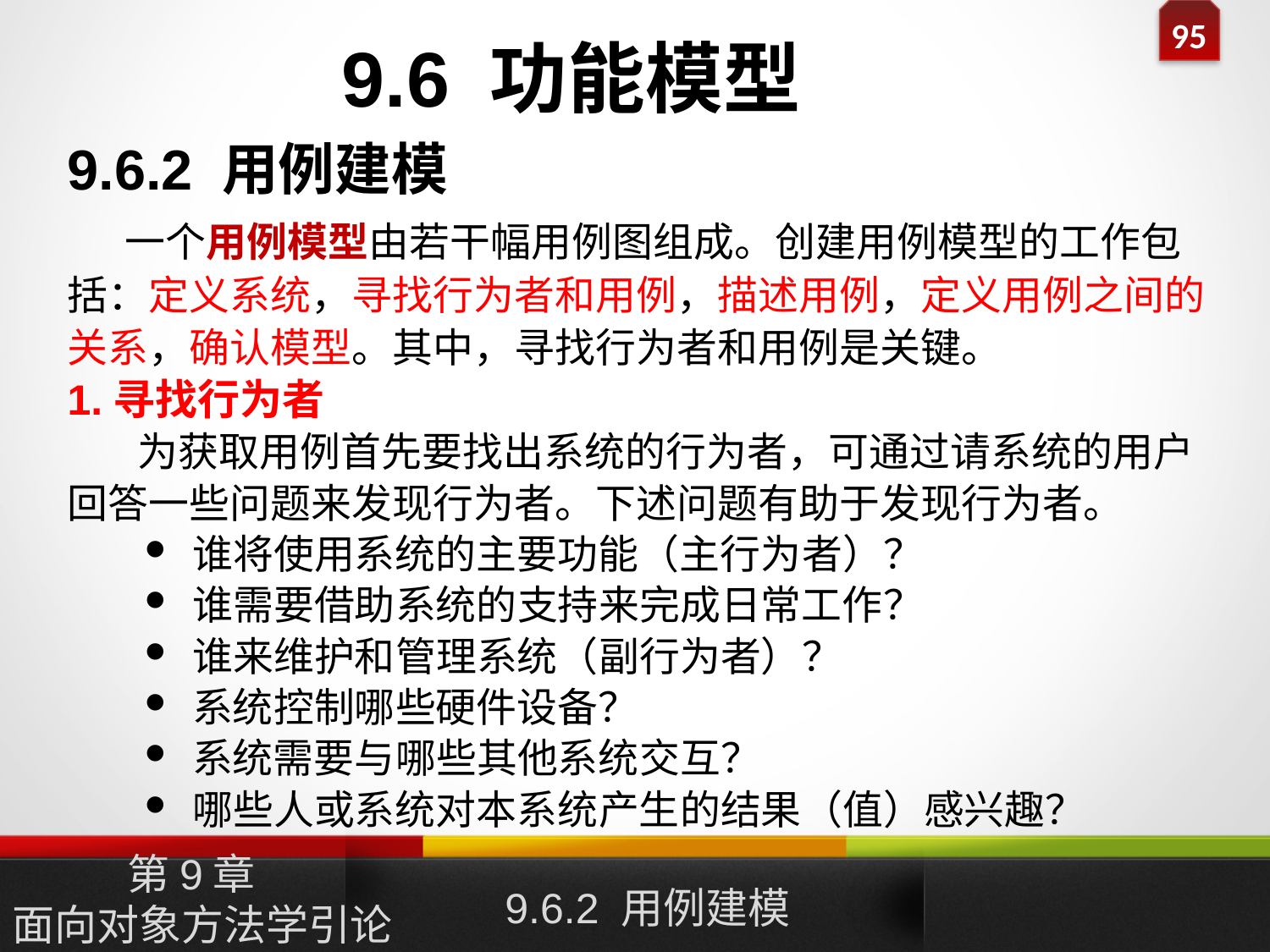

9.6 功能模型
9.6.2 用例建模
     一个用例模型由若干幅用例图组成。创建用例模型的工作包括：定义系统，寻找行为者和用例，描述用例，定义用例之间的关系，确认模型。其中，寻找行为者和用例是关键。
1.寻找行为者
       为获取用例首先要找出系统的行为者，可通过请系统的用户回答一些问题来发现行为者。下述问题有助于发现行为者。
谁将使用系统的主要功能（主行为者）？
谁需要借助系统的支持来完成日常工作？
谁来维护和管理系统（副行为者）？
系统控制哪些硬件设备？
系统需要与哪些其他系统交互？
哪些人或系统对本系统产生的结果（值）感兴趣？
9.6.2 用例建模